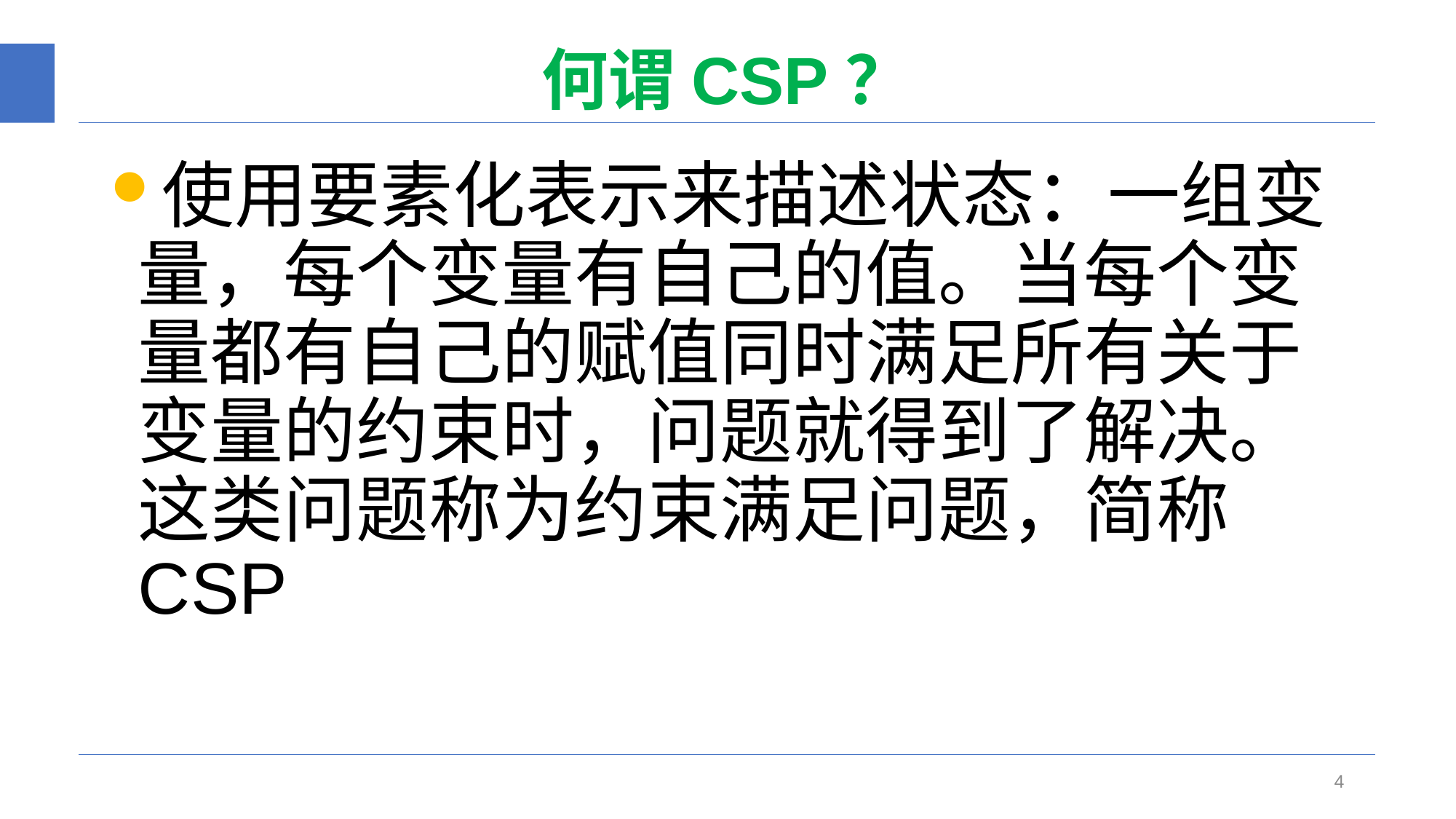

# 何谓CSP？
使用要素化表示来描述状态：一组变量，每个变量有自己的值。当每个变量都有自己的赋值同时满足所有关于变量的约束时，问题就得到了解决。这类问题称为约束满足问题，简称CSP
4